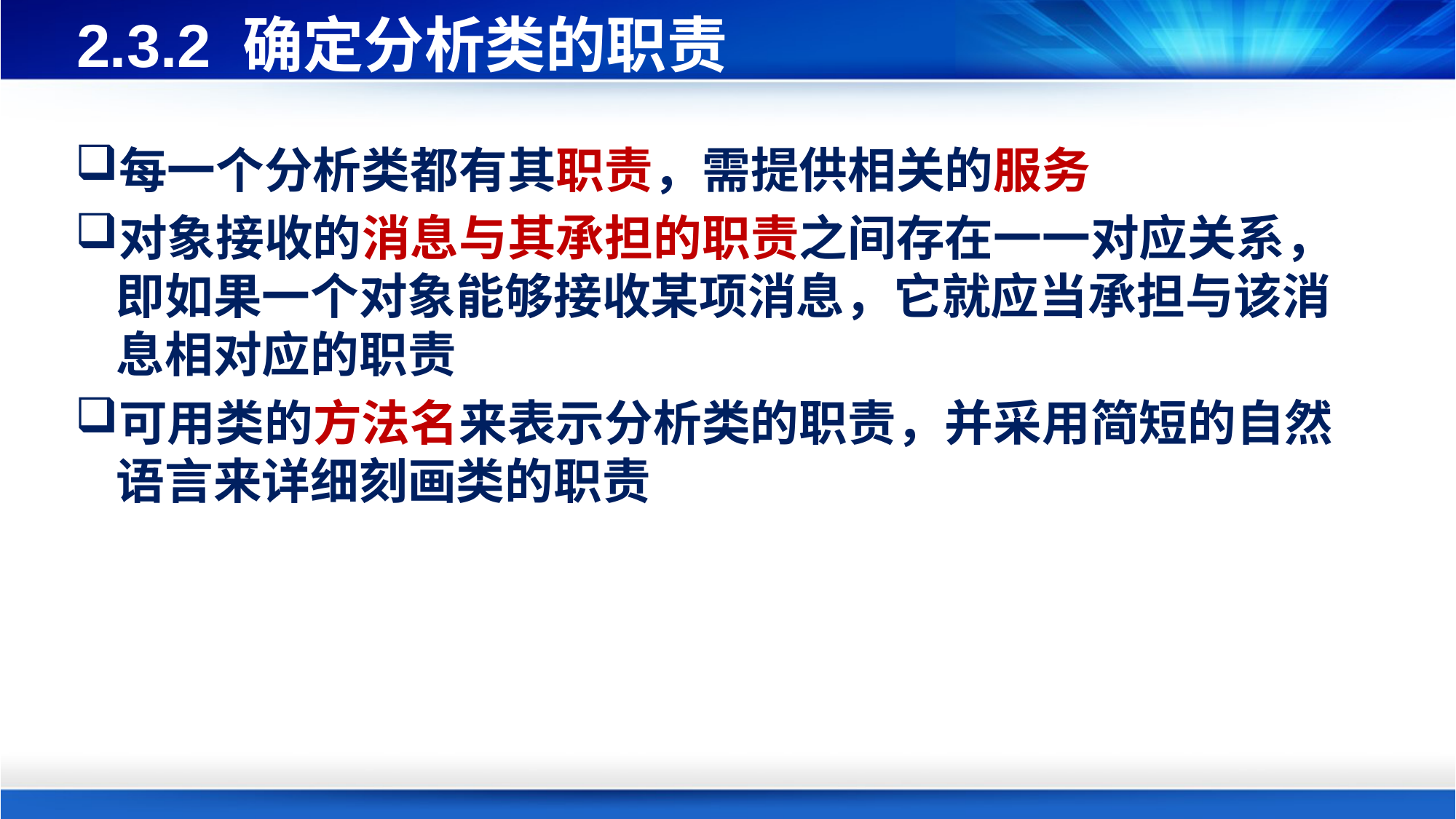

# 2.3.2 确定分析类的职责
每一个分析类都有其职责，需提供相关的服务
对象接收的消息与其承担的职责之间存在一一对应关系，即如果一个对象能够接收某项消息，它就应当承担与该消息相对应的职责
可用类的方法名来表示分析类的职责，并采用简短的自然语言来详细刻画类的职责